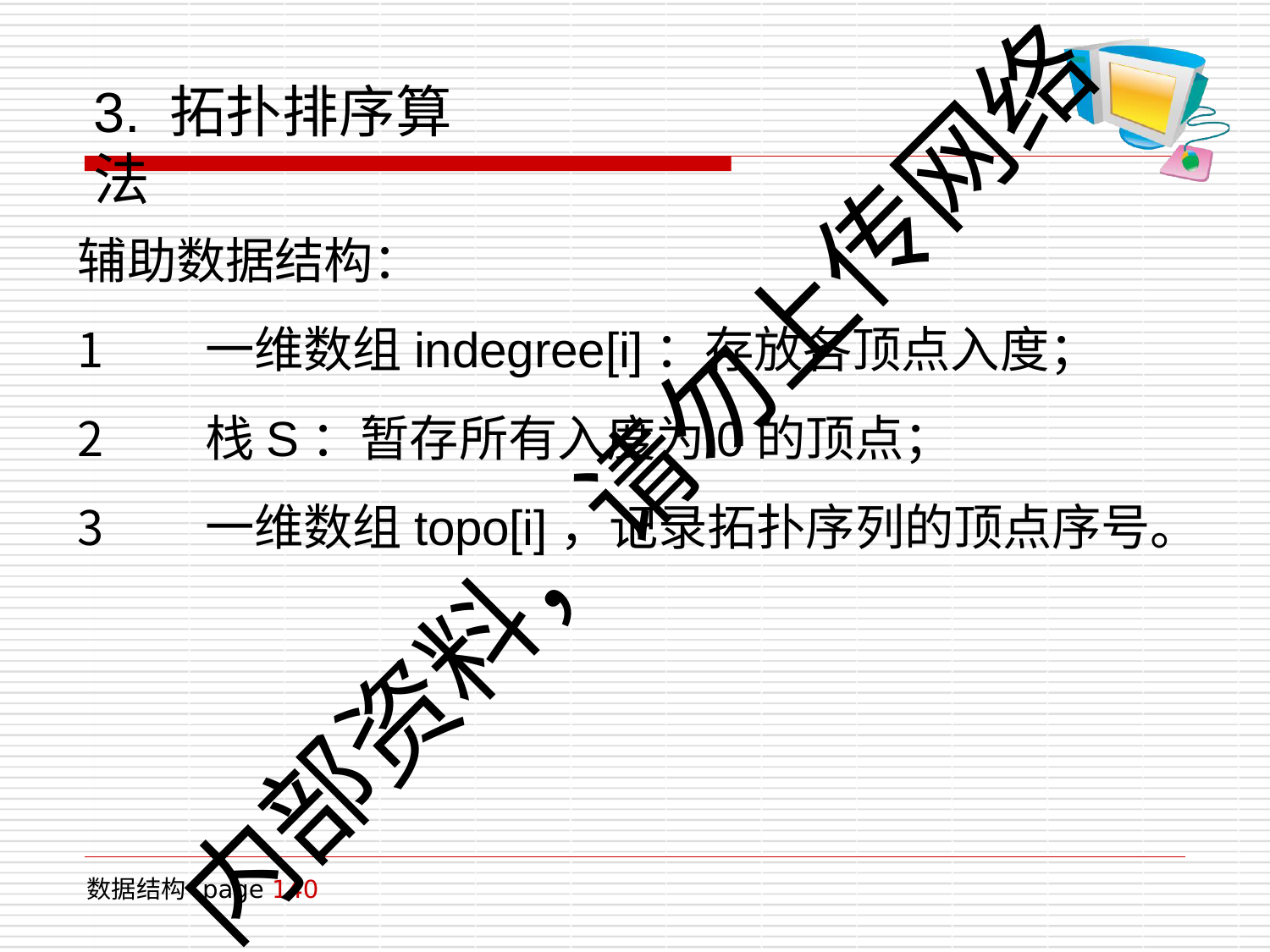

# 3. 拓扑排序算法

辅助数据结构：
一维数组indegree[i]：存放各顶点入度；
栈S：暂存所有入度为0的顶点；
一维数组topo[i]，记录拓扑序列的顶点序号。
内部资料，请勿上传网络

数据结构 page 140